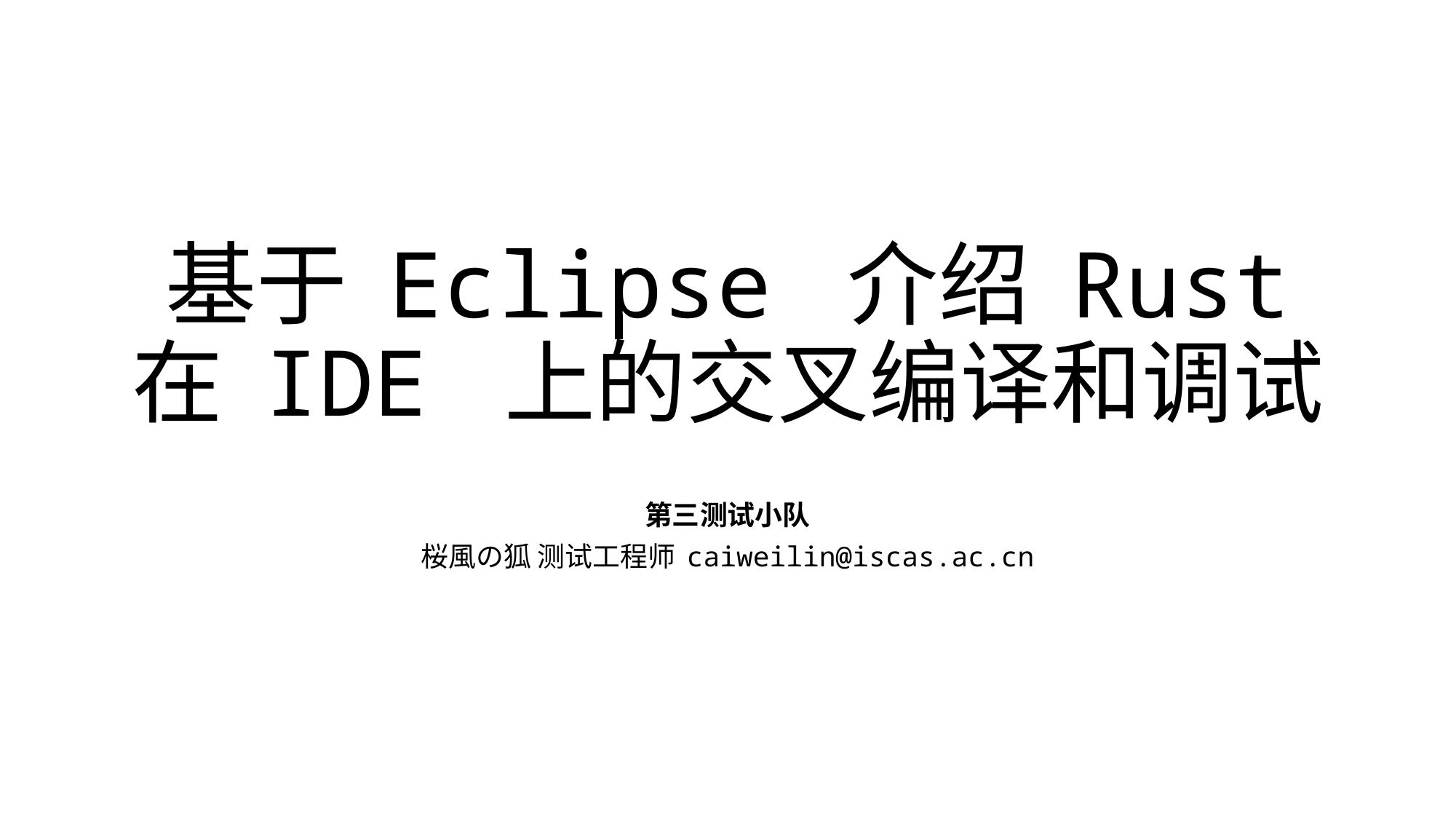

# 基于 Eclipse 介绍 Rust 在 IDE 上的交叉编译和调试
第三测试小队
桜風の狐 测试工程师 caiweilin@iscas.ac.cn